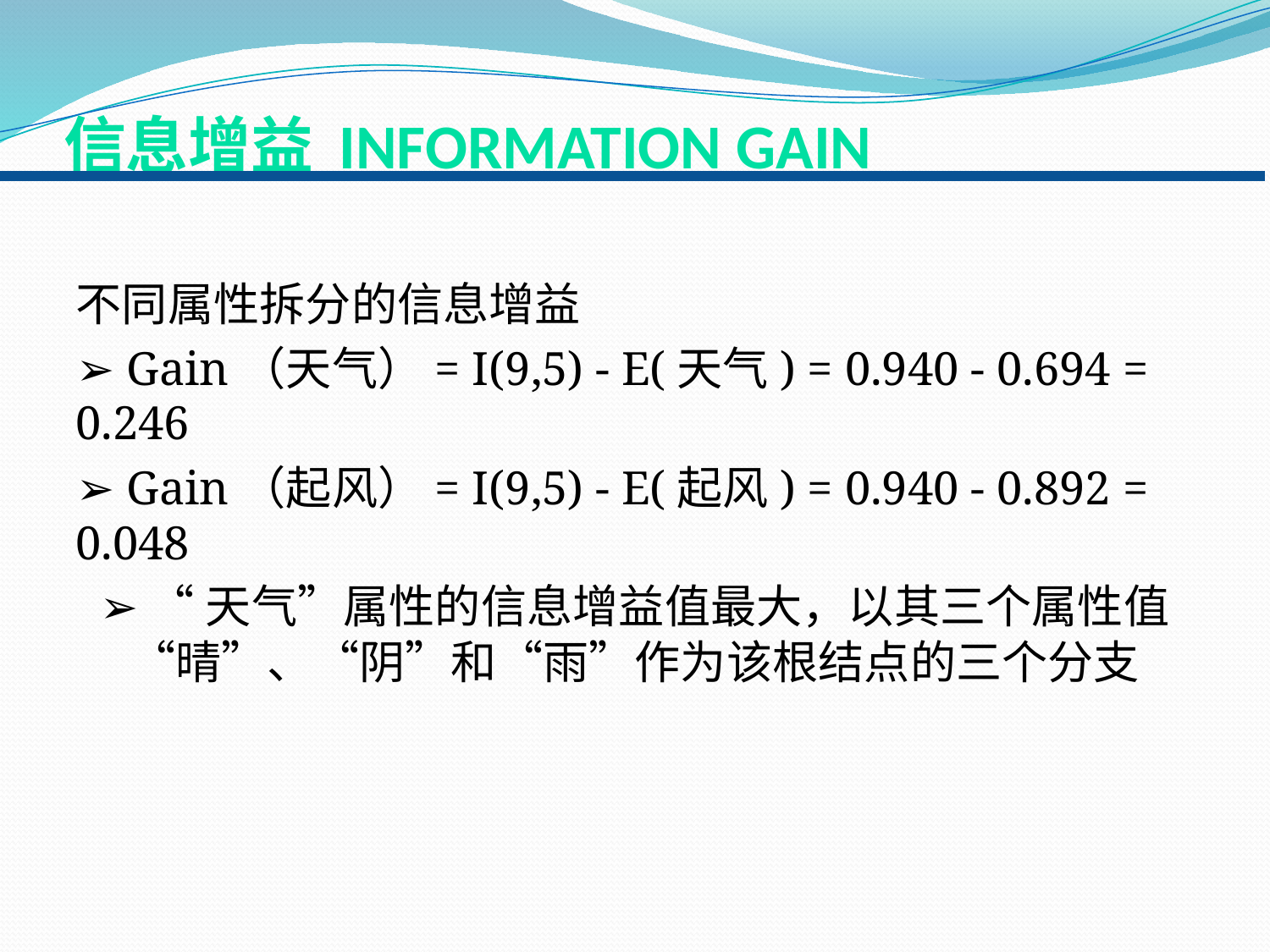

# 信息增益 Information Gain
不同属性拆分的信息增益
➢ Gain（天气）= I(9,5) - E(天气) = 0.940 - 0.694 = 0.246
➢ Gain（起风）= I(9,5) - E(起风) = 0.940 - 0.892 = 0.048
➢ “天气”属性的信息增益值最大，以其三个属性值“晴”、“阴”和“雨”作为该根结点的三个分支